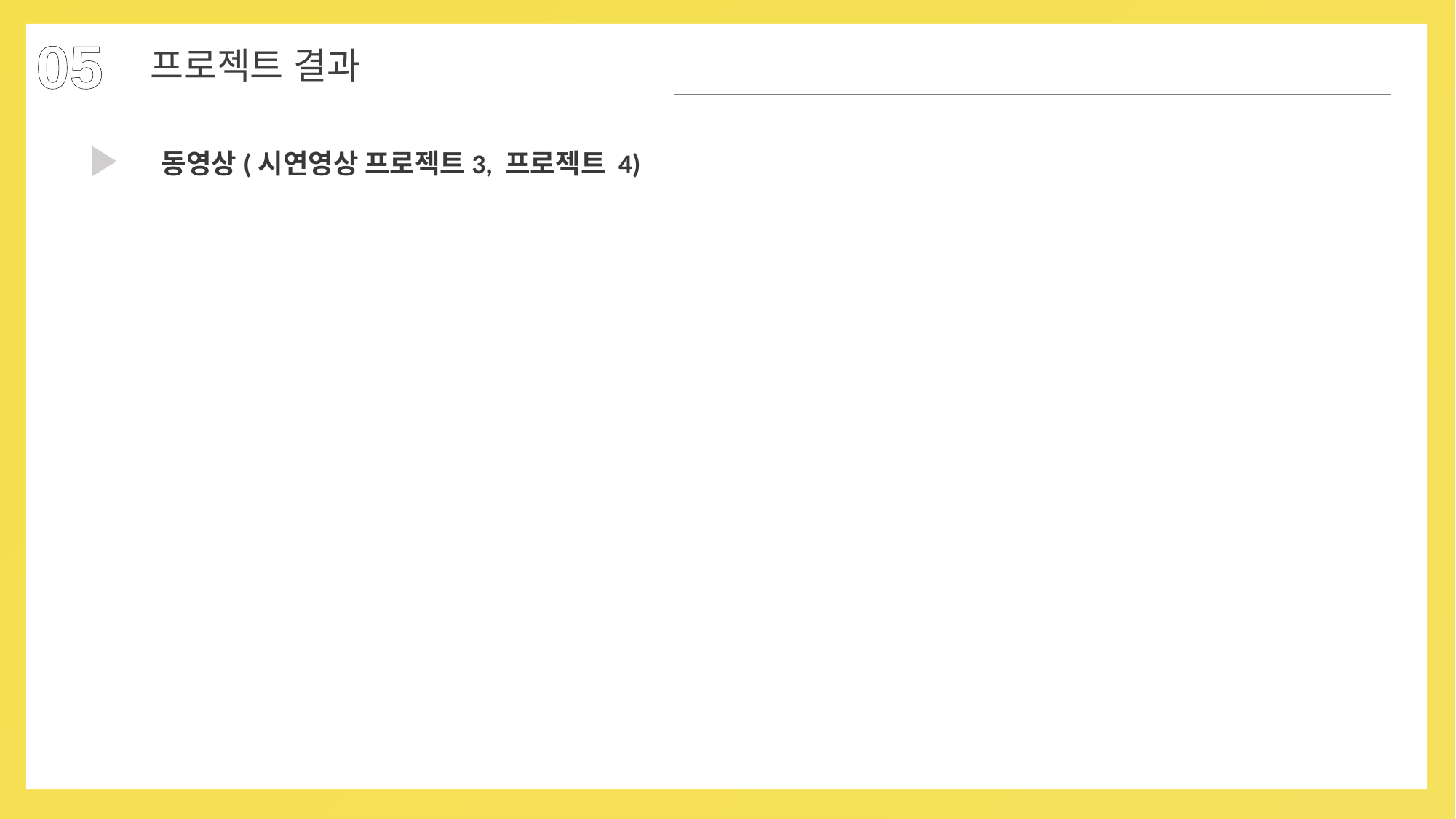

05
04

프로젝트 결과
동영상(시연영상 프로젝트3, 프로젝트 4)
▶